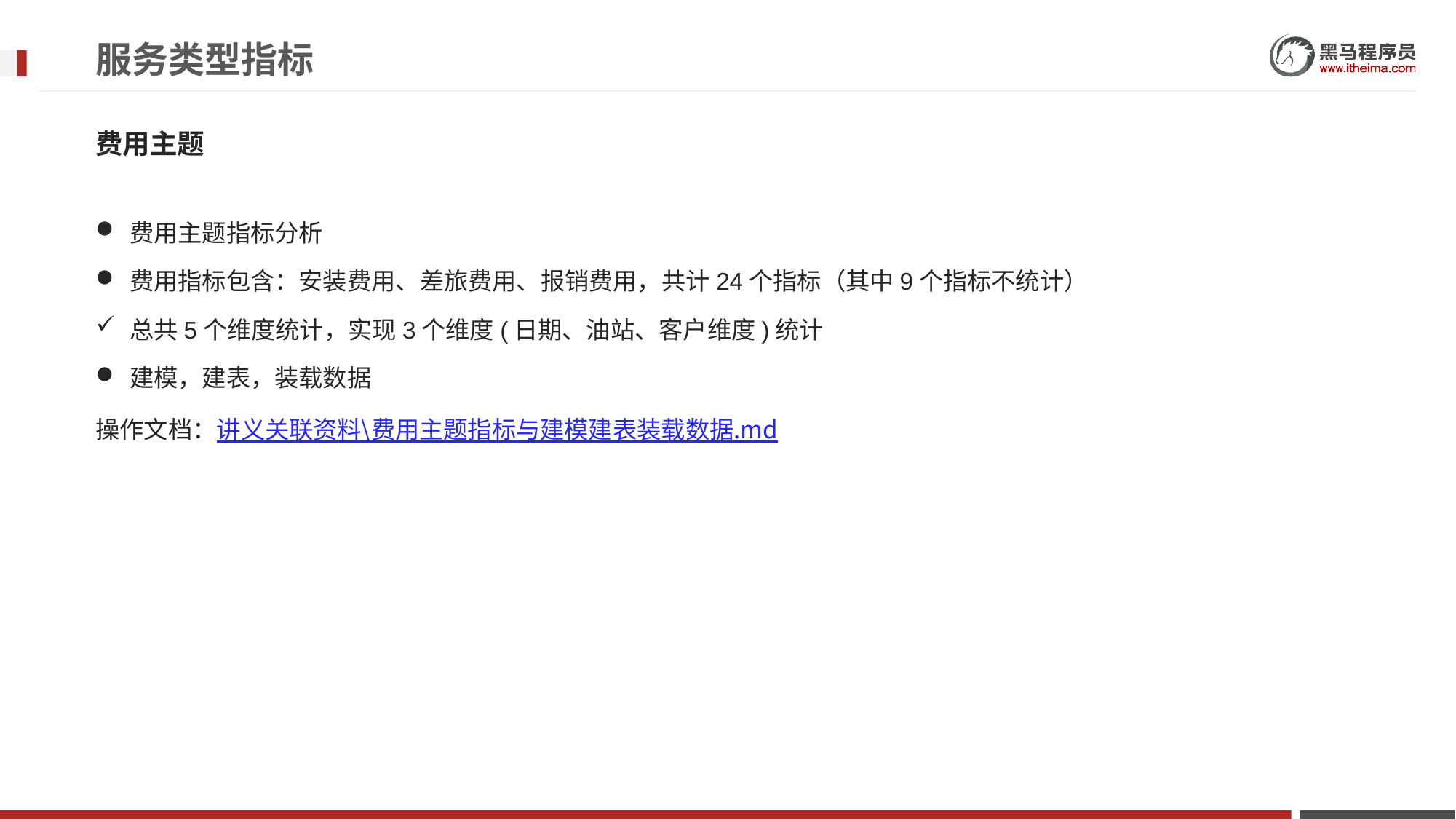

# 服务类型指标
费用主题
费用主题指标分析
费用指标包含：安装费用、差旅费用、报销费用，共计24个指标（其中9个指标不统计）
总共5个维度统计，实现3个维度(日期、油站、客户维度)统计
建模，建表，装载数据
操作文档：讲义关联资料\费用主题指标与建模建表装载数据.md